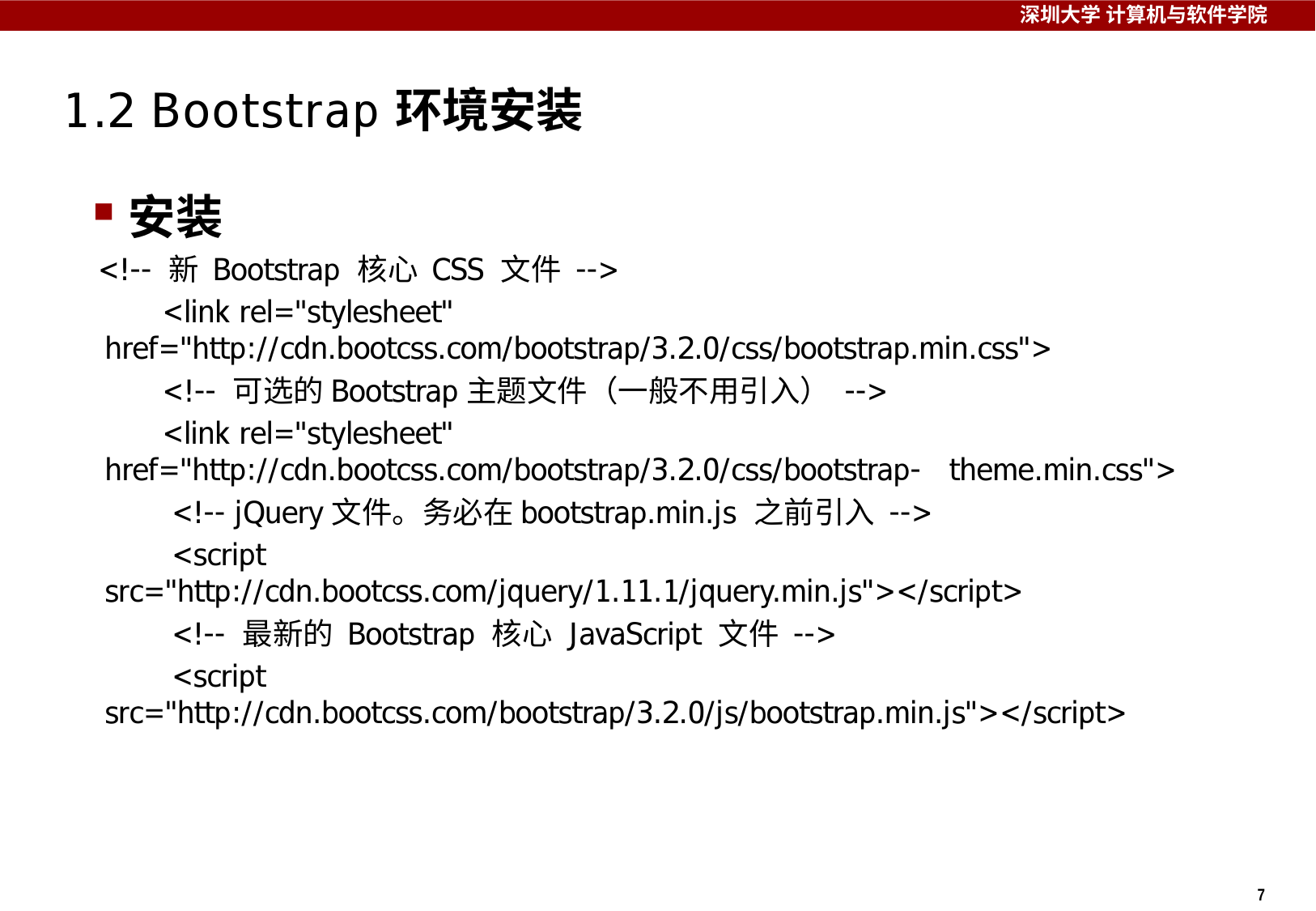

# 1.2 Bootstrap环境安装
安装
   <!-- 新 Bootstrap 核心 CSS 文件 -->
      <link rel="stylesheet" href="http://cdn.bootcss.com/bootstrap/3.2.0/css/bootstrap.min.css">
      <!-- 可选的Bootstrap主题文件（一般不用引入） -->
      <link rel="stylesheet" href="http://cdn.bootcss.com/bootstrap/3.2.0/css/bootstrap-   theme.min.css">
       <!-- jQuery文件。务必在bootstrap.min.js 之前引入 -->
       <script src="http://cdn.bootcss.com/jquery/1.11.1/jquery.min.js"></script>
       <!-- 最新的 Bootstrap 核心 JavaScript 文件 -->
       <script src="http://cdn.bootcss.com/bootstrap/3.2.0/js/bootstrap.min.js"></script>